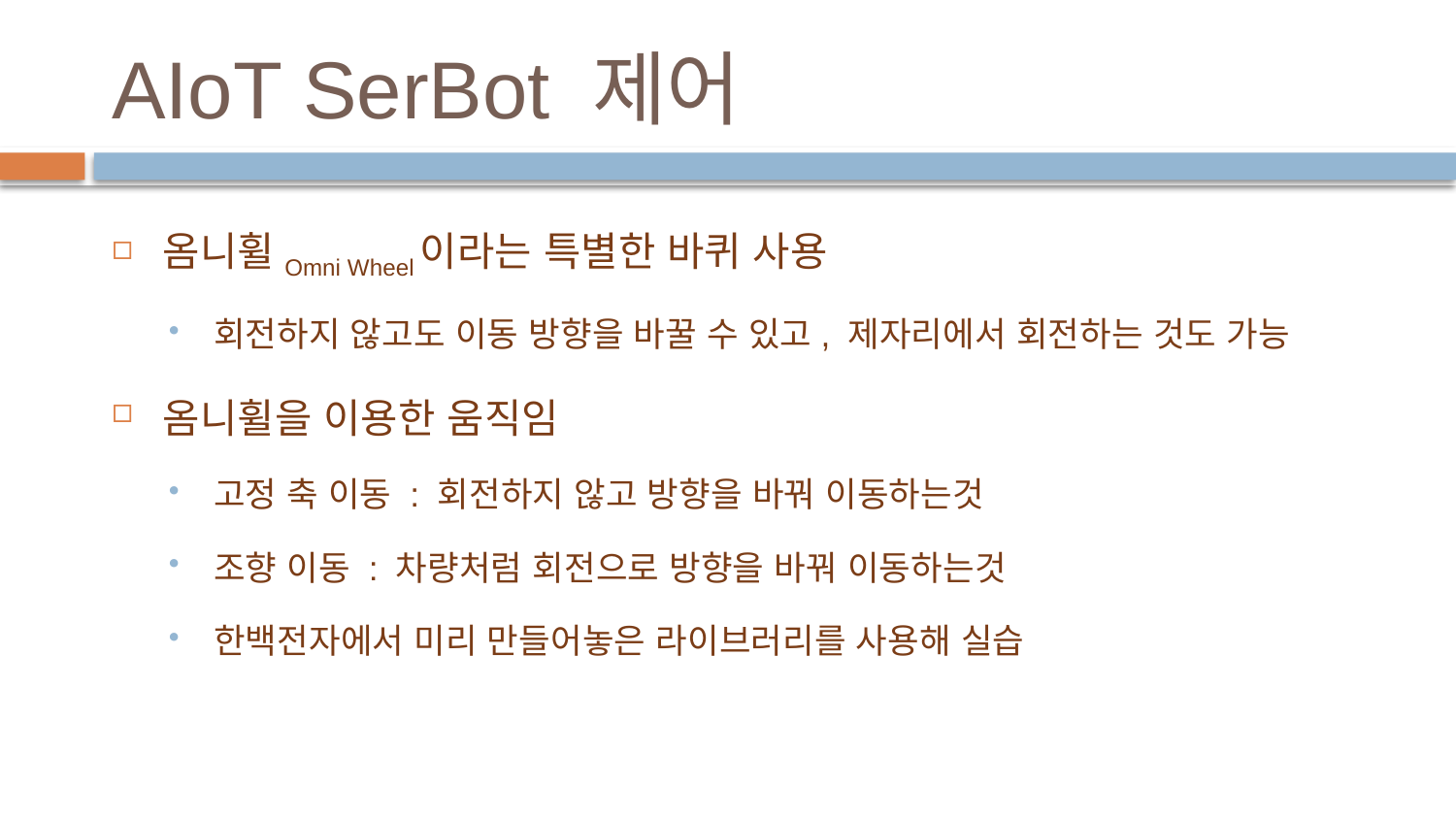

# AIoT SerBot 제어
옴니휠Omni Wheel이라는 특별한 바퀴 사용
회전하지 않고도 이동 방향을 바꿀 수 있고, 제자리에서 회전하는 것도 가능
옴니휠을 이용한 움직임
고정 축 이동 : 회전하지 않고 방향을 바꿔 이동하는것
조향 이동 : 차량처럼 회전으로 방향을 바꿔 이동하는것
한백전자에서 미리 만들어놓은 라이브러리를 사용해 실습